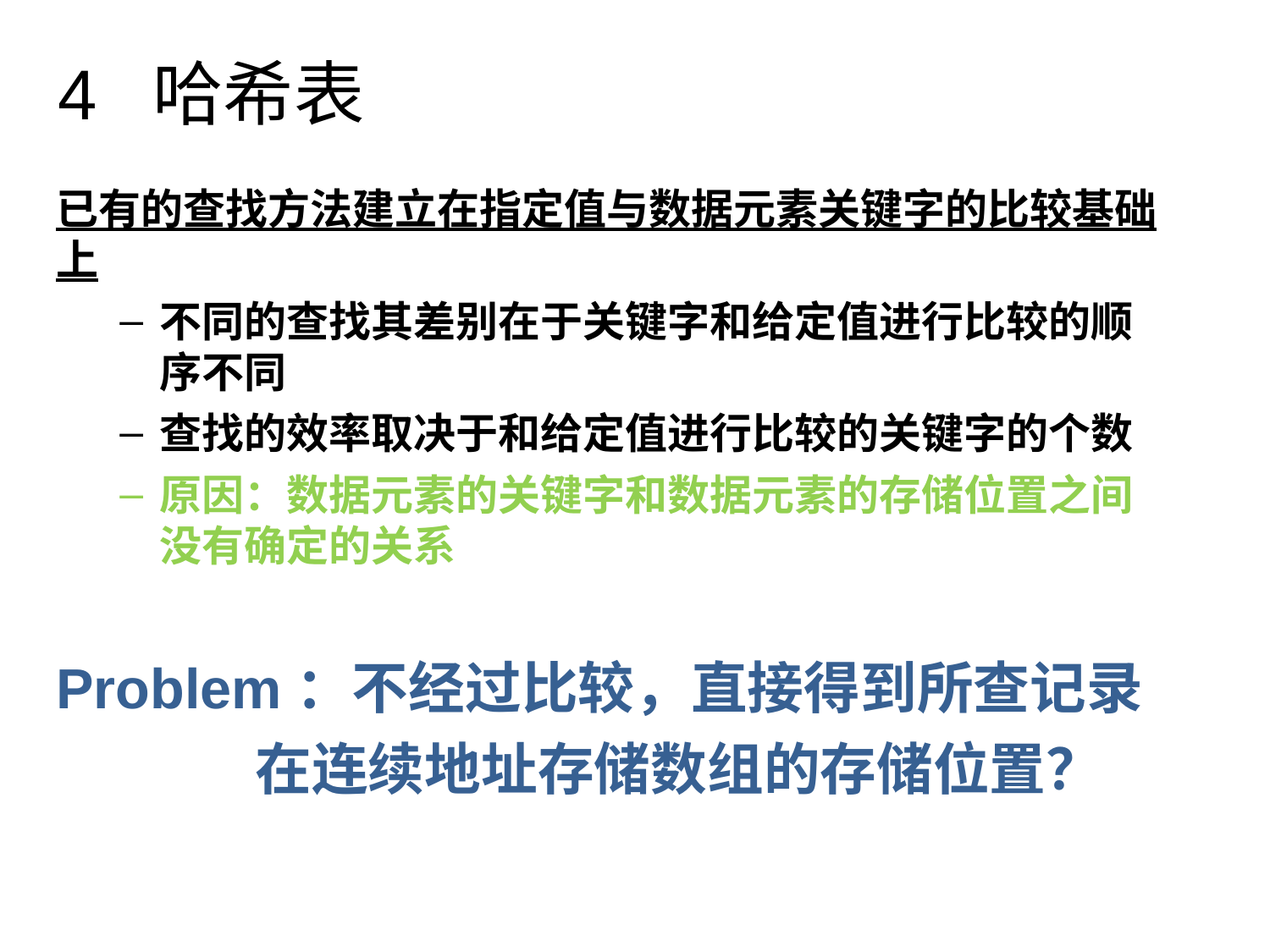

# 4  哈希表
已有的查找方法建立在指定值与数据元素关键字的比较基础上
不同的查找其差别在于关键字和给定值进行比较的顺序不同
查找的效率取决于和给定值进行比较的关键字的个数
原因：数据元素的关键字和数据元素的存储位置之间没有确定的关系

Problem：不经过比较，直接得到所查记录在连续地址存储数组的存储位置？